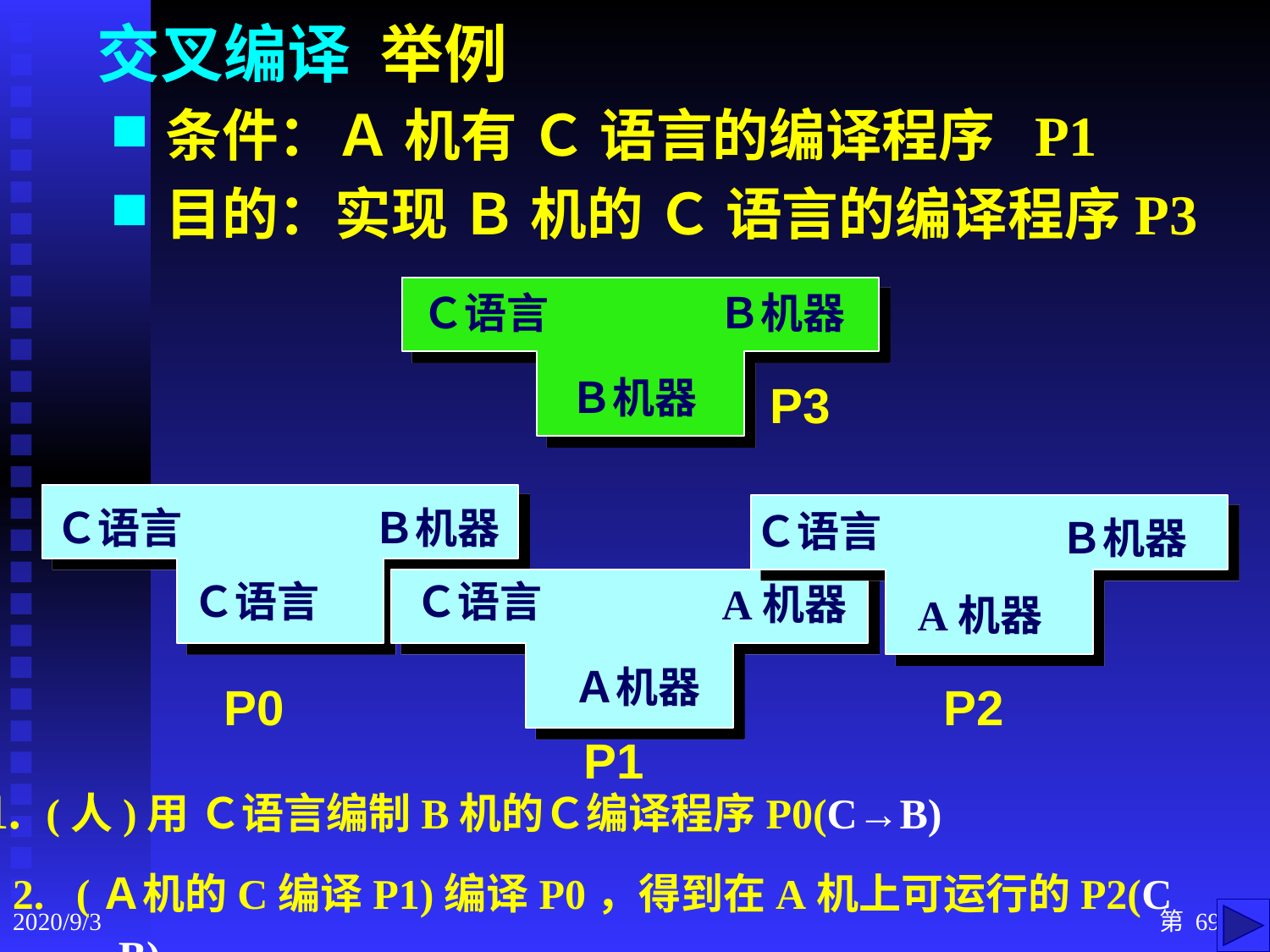

# 交叉编译  举例
条件：Ａ 机有 Ｃ 语言的编译程序  P1
目的：实现 Ｂ 机的 Ｃ 语言的编译程序P3

Ｃ语言
Ｂ机器
Ｂ机器

P3

Ｃ语言
Ｂ机器

Ｃ语言
Ｂ机器
Ｃ语言

Ｃ语言
A机器
  A机器
Ａ机器
P0
P2
P1
1.  (人)用 Ｃ语言编制B机的Ｃ编译程序P0(C→B)
(Ａ机的C编译P1)编译P0，得到在A机上可运行的P2(C →B)

2020/9/3
第 69 页